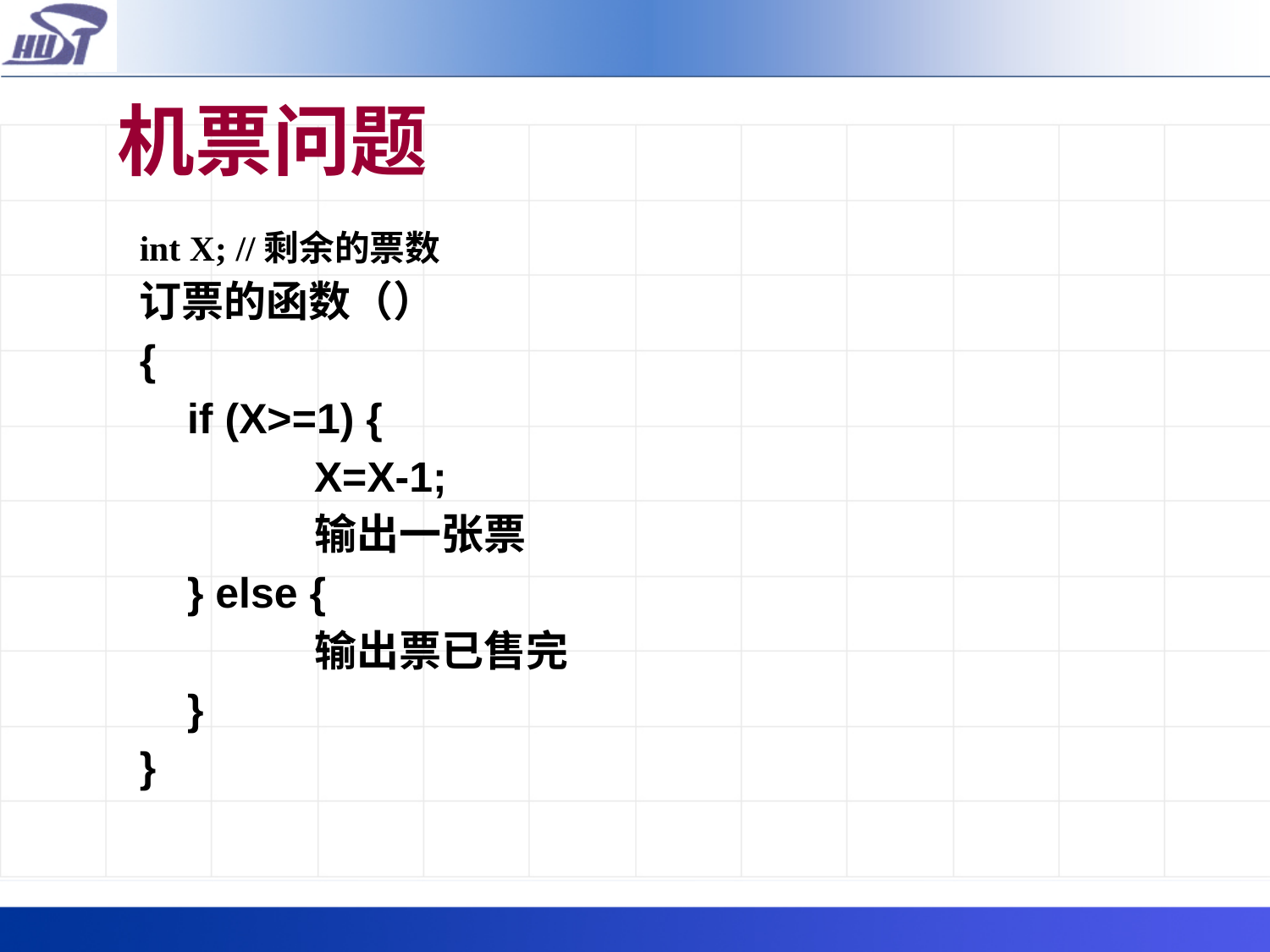

机票问题
int X; //剩余的票数
订票的函数（）
{
	if (X>=1) {
 		X=X-1;
		输出一张票
	} else {
		输出票已售完
	}
}